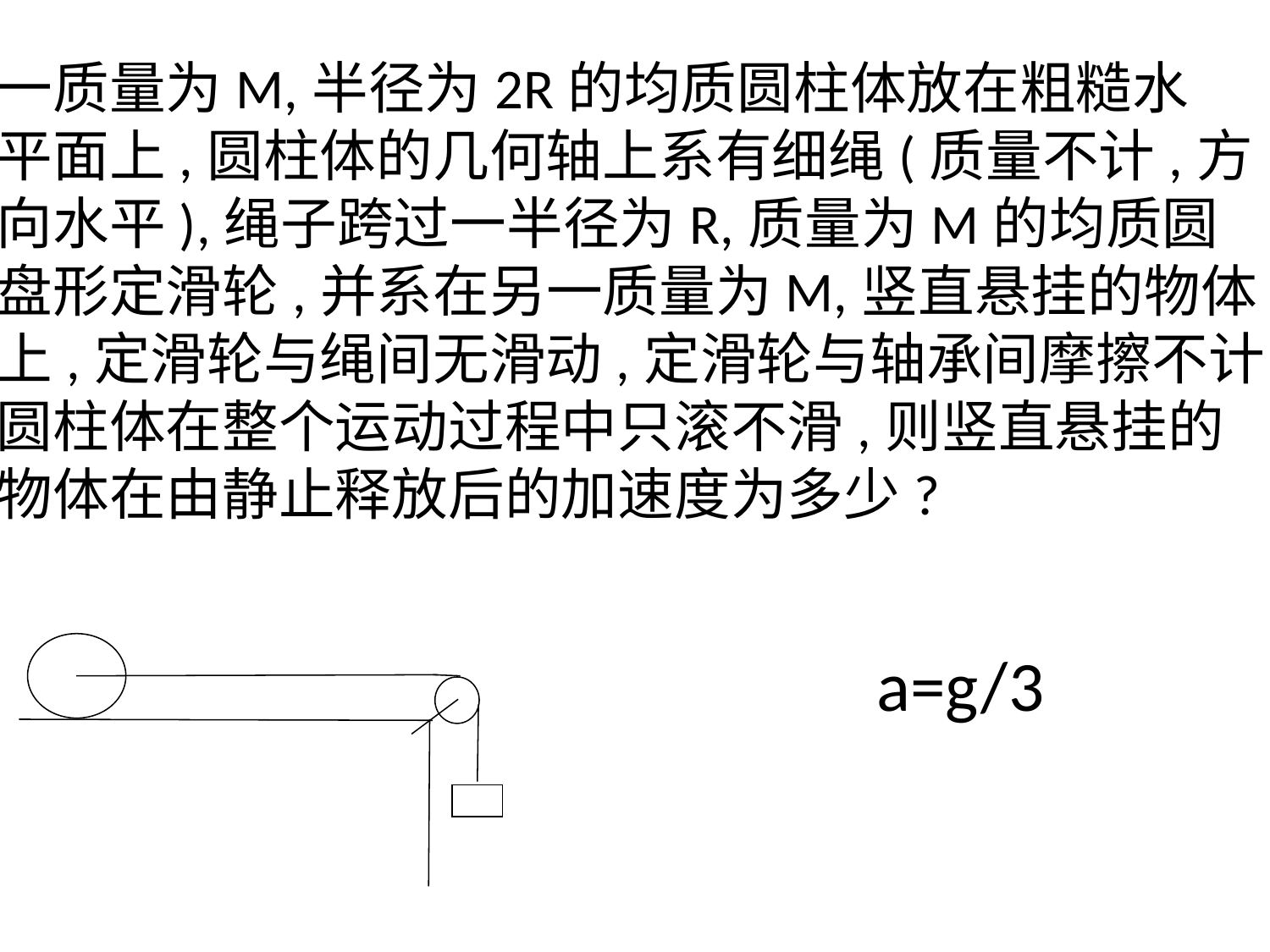

一质量为M,半径为2R的均质圆柱体放在粗糙水
平面上,圆柱体的几何轴上系有细绳(质量不计,方
向水平),绳子跨过一半径为R,质量为M的均质圆
盘形定滑轮,并系在另一质量为M,竖直悬挂的物体
上,定滑轮与绳间无滑动,定滑轮与轴承间摩擦不计,
圆柱体在整个运动过程中只滚不滑,则竖直悬挂的
物体在由静止释放后的加速度为多少?

a=g/3